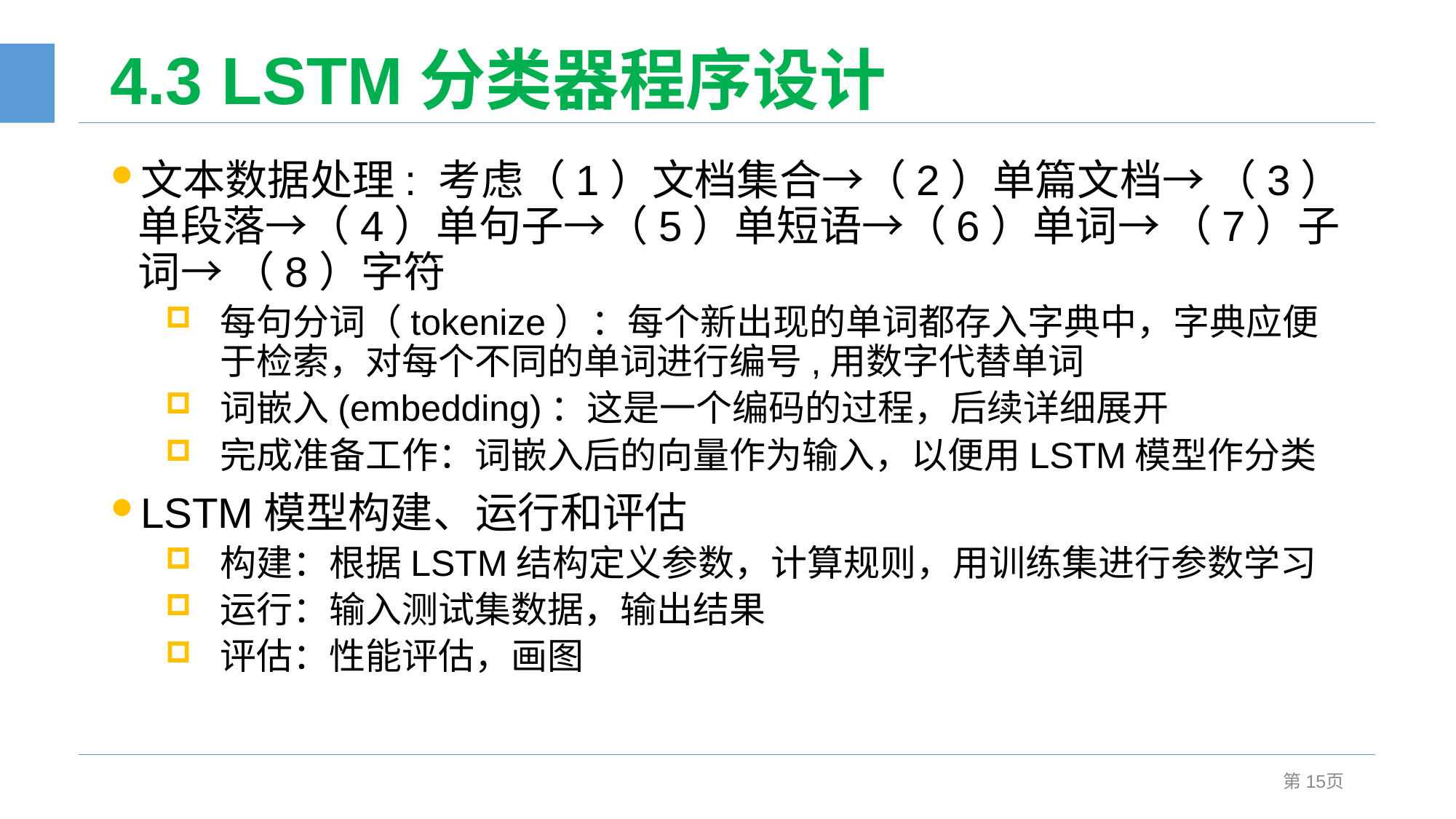

# 4.3 LSTM分类器程序设计
文本数据处理: 考虑（1）文档集合→（2）单篇文档→ （3）单段落→（4）单句子→（5）单短语→（6）单词→ （7）子词→ （8）字符
每句分词（tokenize）：每个新出现的单词都存入字典中，字典应便于检索，对每个不同的单词进行编号,用数字代替单词
词嵌入(embedding)：这是一个编码的过程，后续详细展开
完成准备工作：词嵌入后的向量作为输入，以便用LSTM模型作分类
LSTM模型构建、运行和评估
构建：根据LSTM结构定义参数，计算规则，用训练集进行参数学习
运行：输入测试集数据，输出结果
评估：性能评估，画图

第15页